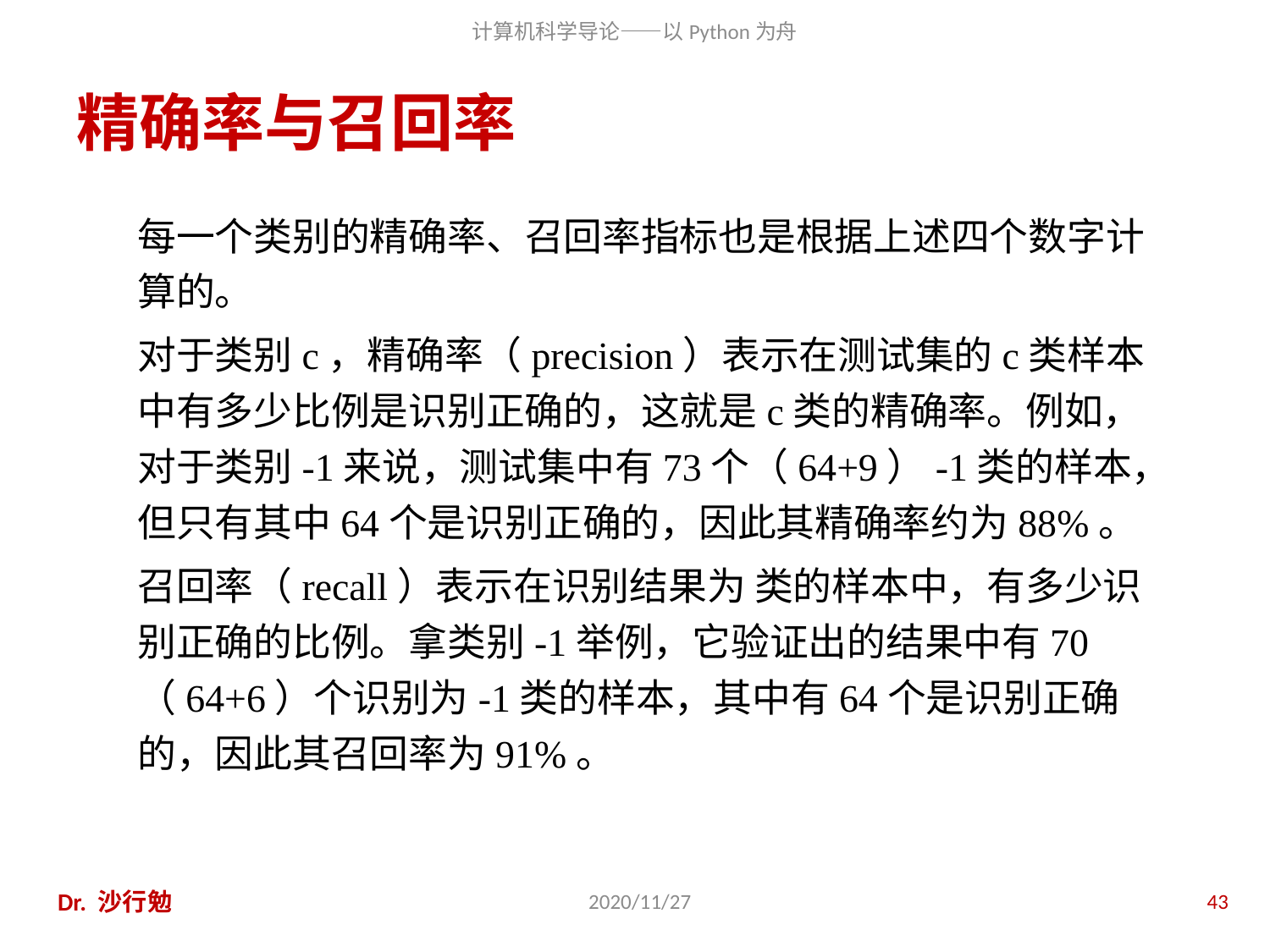

# 精确率与召回率
每一个类别的精确率、召回率指标也是根据上述四个数字计算的。
对于类别c，精确率（precision）表示在测试集的c类样本中有多少比例是识别正确的，这就是c类的精确率。例如，对于类别-1来说，测试集中有73个（64+9）-1类的样本，但只有其中64个是识别正确的，因此其精确率约为88%。
召回率（recall）表示在识别结果为 类的样本中，有多少识别正确的比例。拿类别-1举例，它验证出的结果中有70（64+6）个识别为-1类的样本，其中有64个是识别正确的，因此其召回率为91%。
Dr. 沙行勉
2020/11/27
43